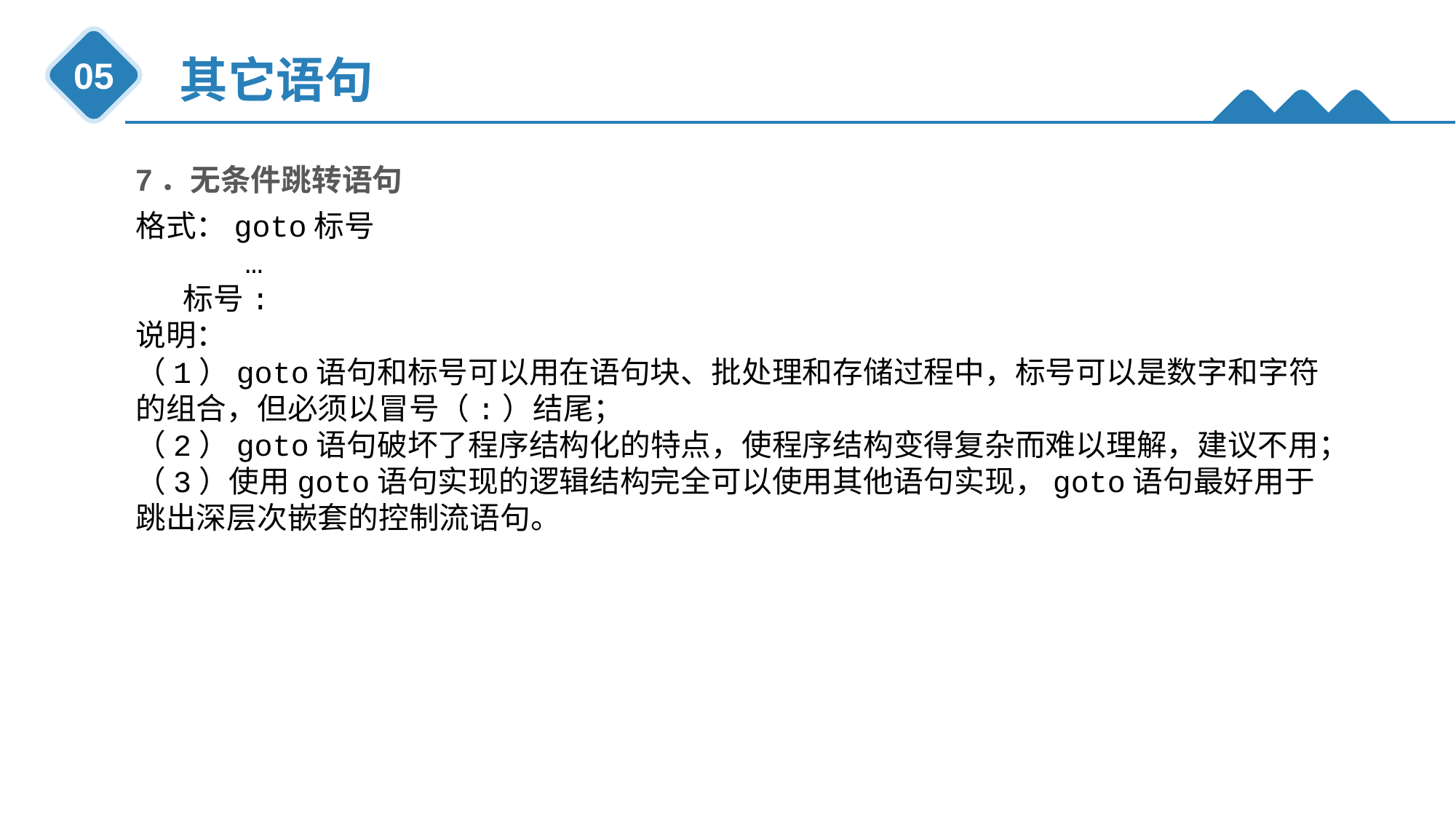

其它语句
05

7．无条件跳转语句
格式：goto标号
      …
      标号:
说明：
（1）goto语句和标号可以用在语句块、批处理和存储过程中，标号可以是数字和字符的组合，但必须以冒号（:）结尾；
（2）goto语句破坏了程序结构化的特点，使程序结构变得复杂而难以理解，建议不用；
（3）使用goto语句实现的逻辑结构完全可以使用其他语句实现，goto语句最好用于跳出深层次嵌套的控制流语句。